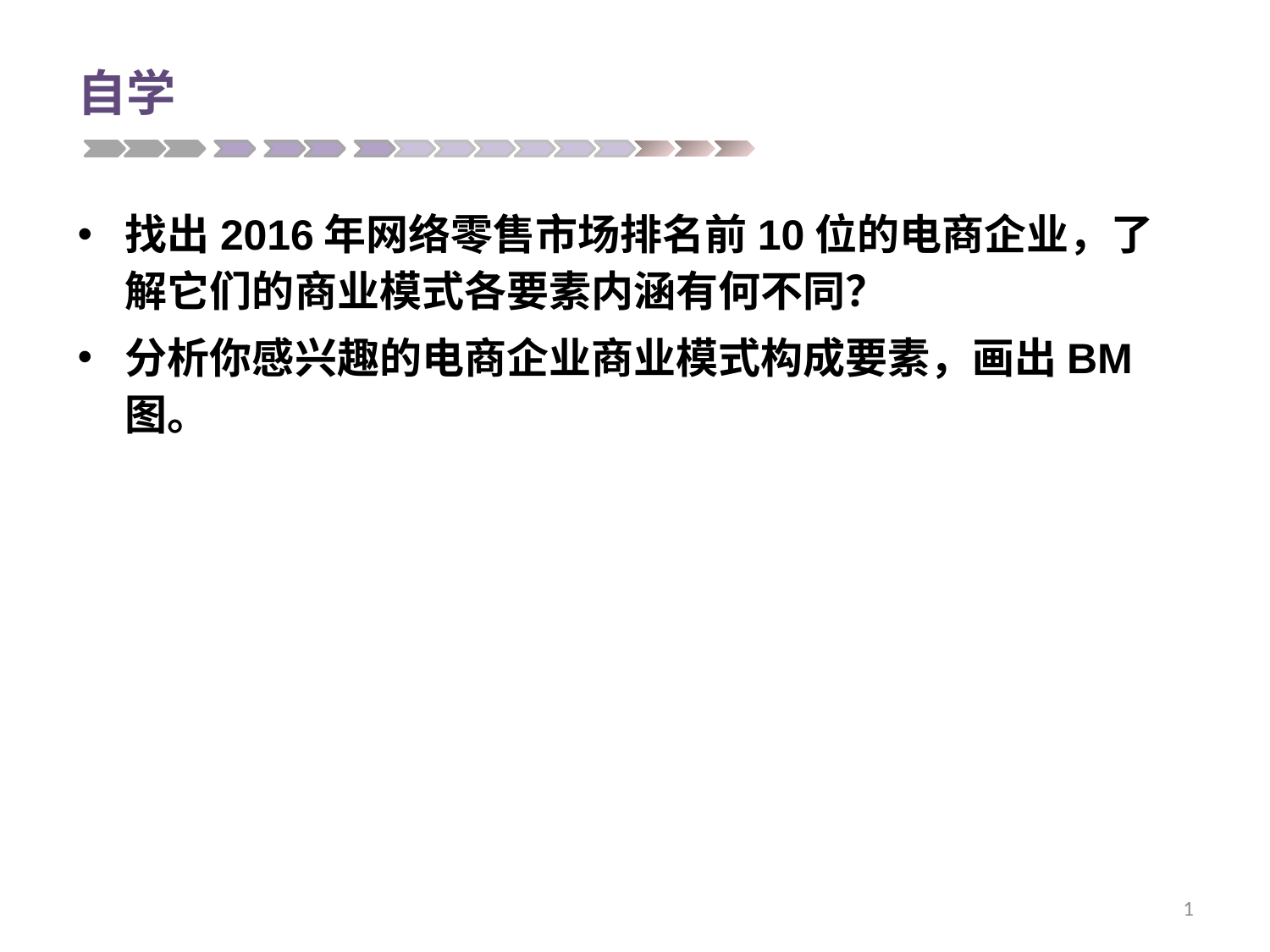

# 自学
找出2016年网络零售市场排名前10位的电商企业，了解它们的商业模式各要素内涵有何不同？
分析你感兴趣的电商企业商业模式构成要素，画出BM图。
1